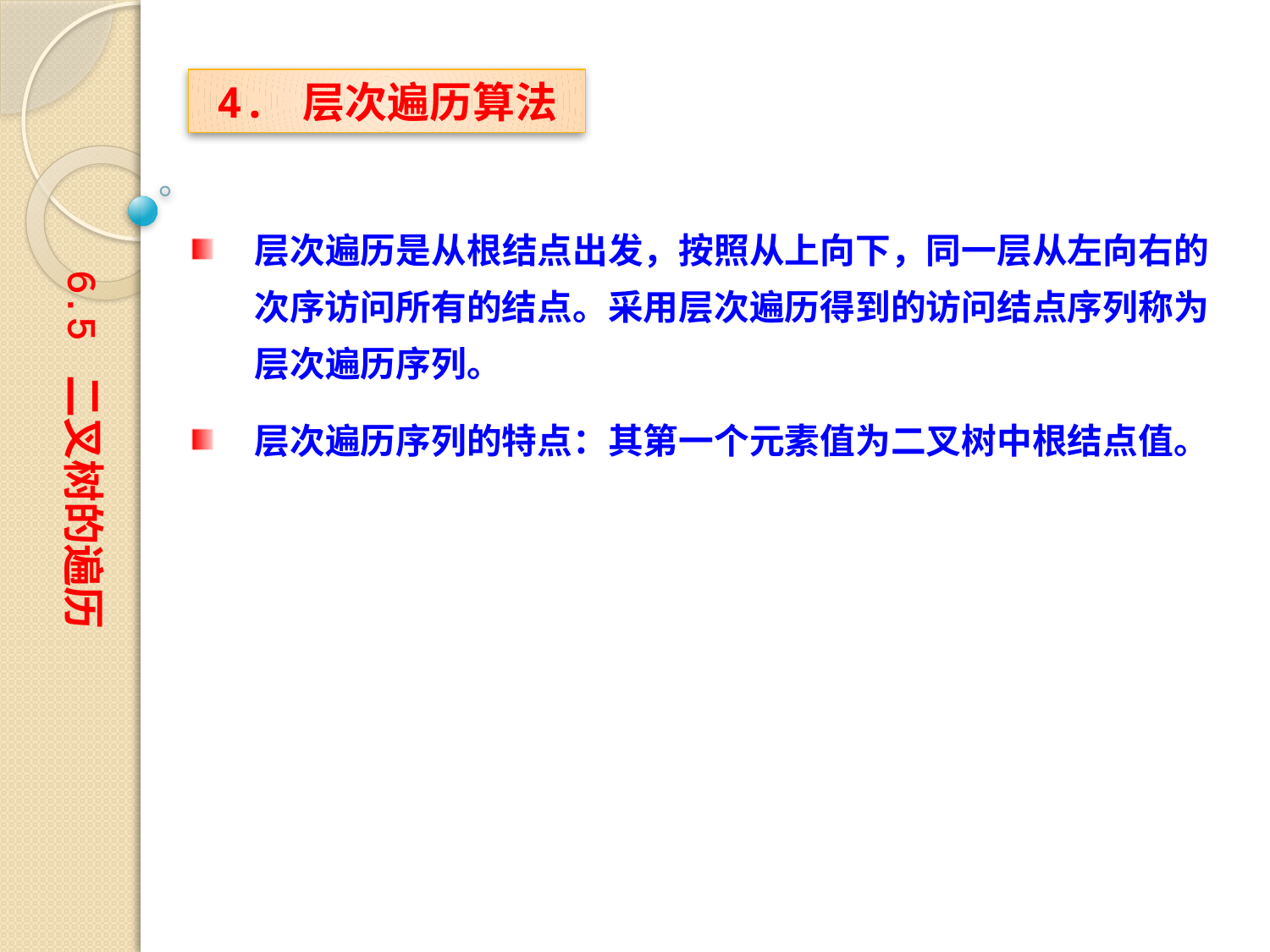

4. 层次遍历算法
6.5 二叉树的遍历
层次遍历是从根结点出发，按照从上向下，同一层从左向右的次序访问所有的结点。采用层次遍历得到的访问结点序列称为层次遍历序列。
层次遍历序列的特点：其第一个元素值为二叉树中根结点值。